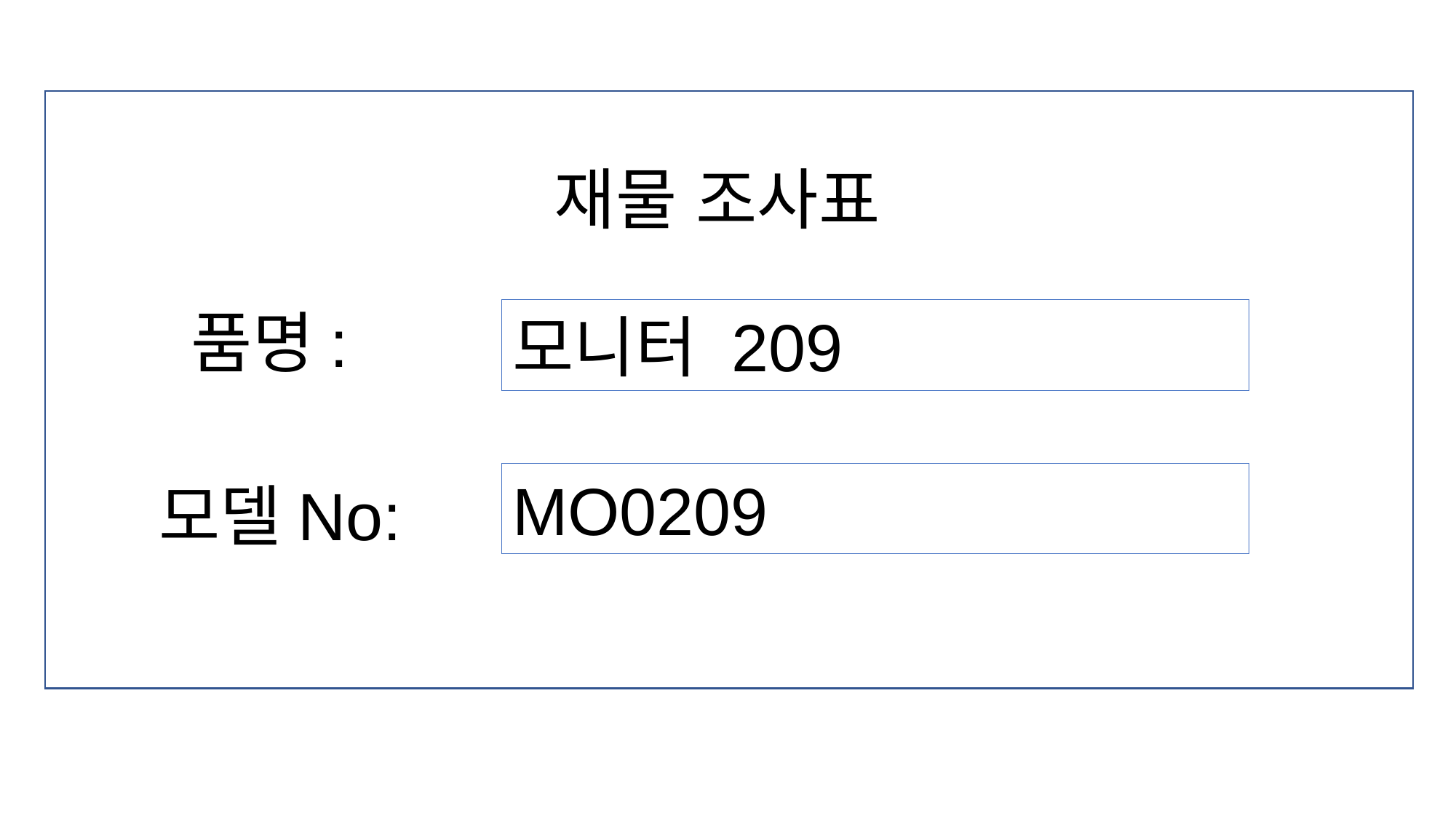

재물 조사표
품명:
모니터 209
MO0209
모델No: